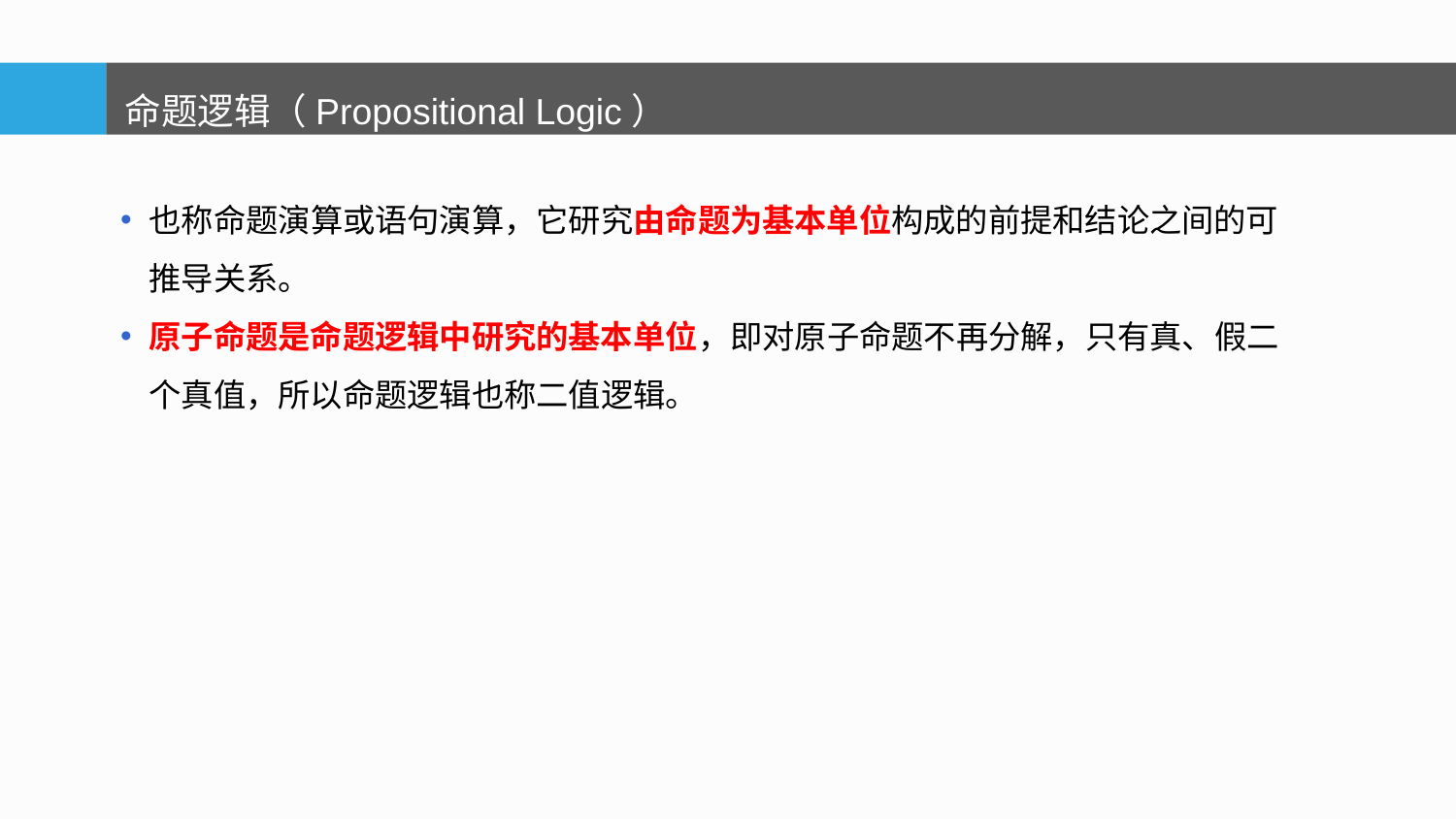

命题逻辑（Propositional Logic）

也称命题演算或语句演算，它研究由命题为基本单位构成的前提和结论之间的可推导关系。
原子命题是命题逻辑中研究的基本单位，即对原子命题不再分解，只有真、假二个真值，所以命题逻辑也称二值逻辑。